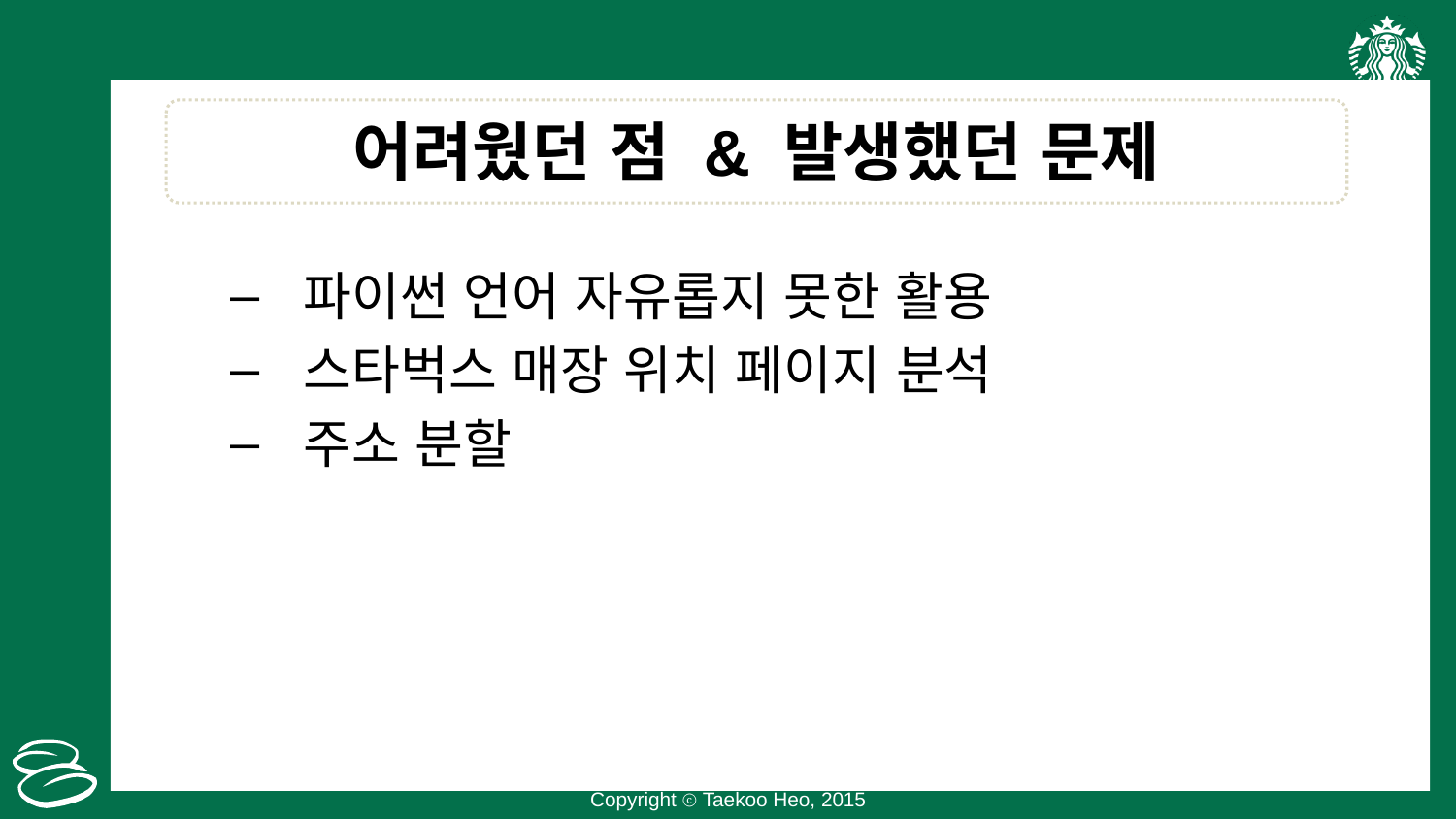

어려웠던 점 & 발생했던 문제

파이썬 언어 자유롭지 못한 활용
스타벅스 매장 위치 페이지 분석
주소 분할